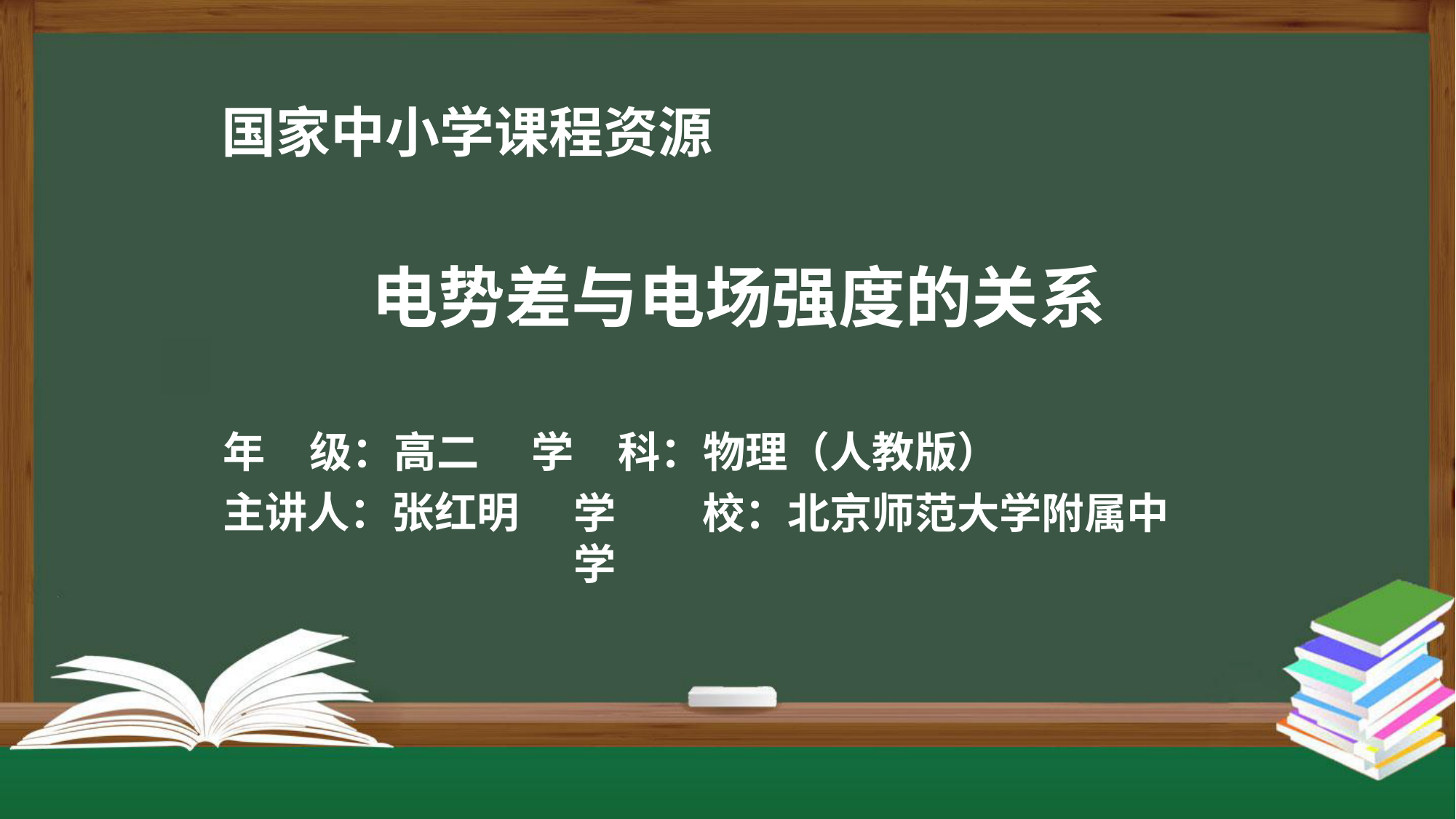

# 国家中小学课程资源
电势差与电场强度的关系

年	级：高二 主讲人：张红明
学	科：物理（人教版）
学	校：北京师范大学附属中学